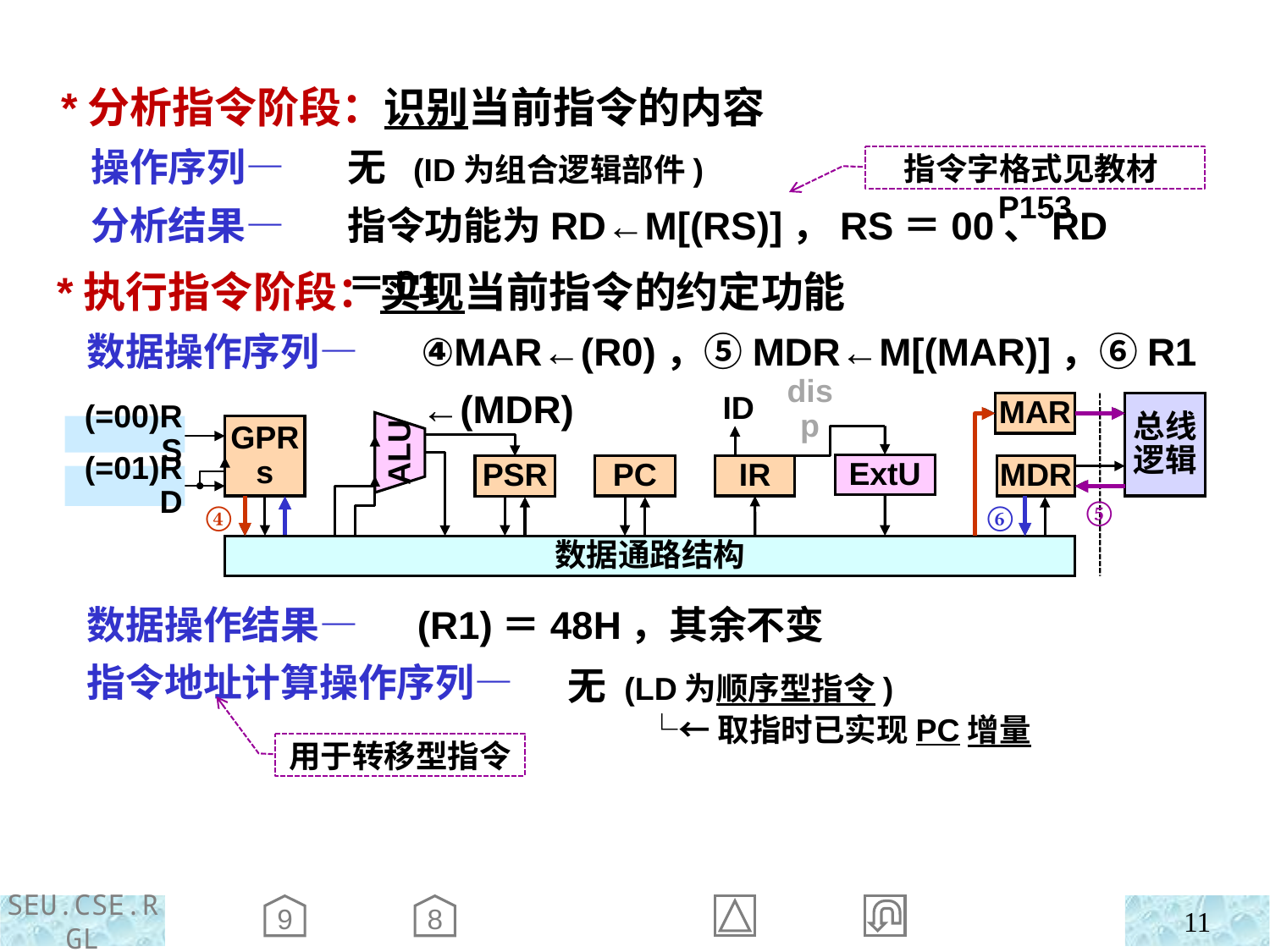

*分析指令阶段：识别当前指令的内容
     操作序列—
     分析结果—
无  (ID为组合逻辑部件)
指令功能为RD←M[(RS)]，RS＝00、RD＝01
指令字格式见教材P153
  *执行指令阶段：实现当前指令的约定功能
     数据操作序列—

     数据操作结果—
     指令地址计算操作序列—
④MAR←(R0)，⑤MDR←M[(MAR)]，⑥R1←(MDR)
MAR
总线逻辑
ID
disp
GPRs
ALU
ExtU
PC
IR
MDR
PSR
数据通路结构
⑤
④
⑥
(=00)RS
(=01)RD
(R1)＝48H，其余不变
无 (LD为顺序型指令)
           └←取指时已实现PC增量
用于转移型指令

9
8
11